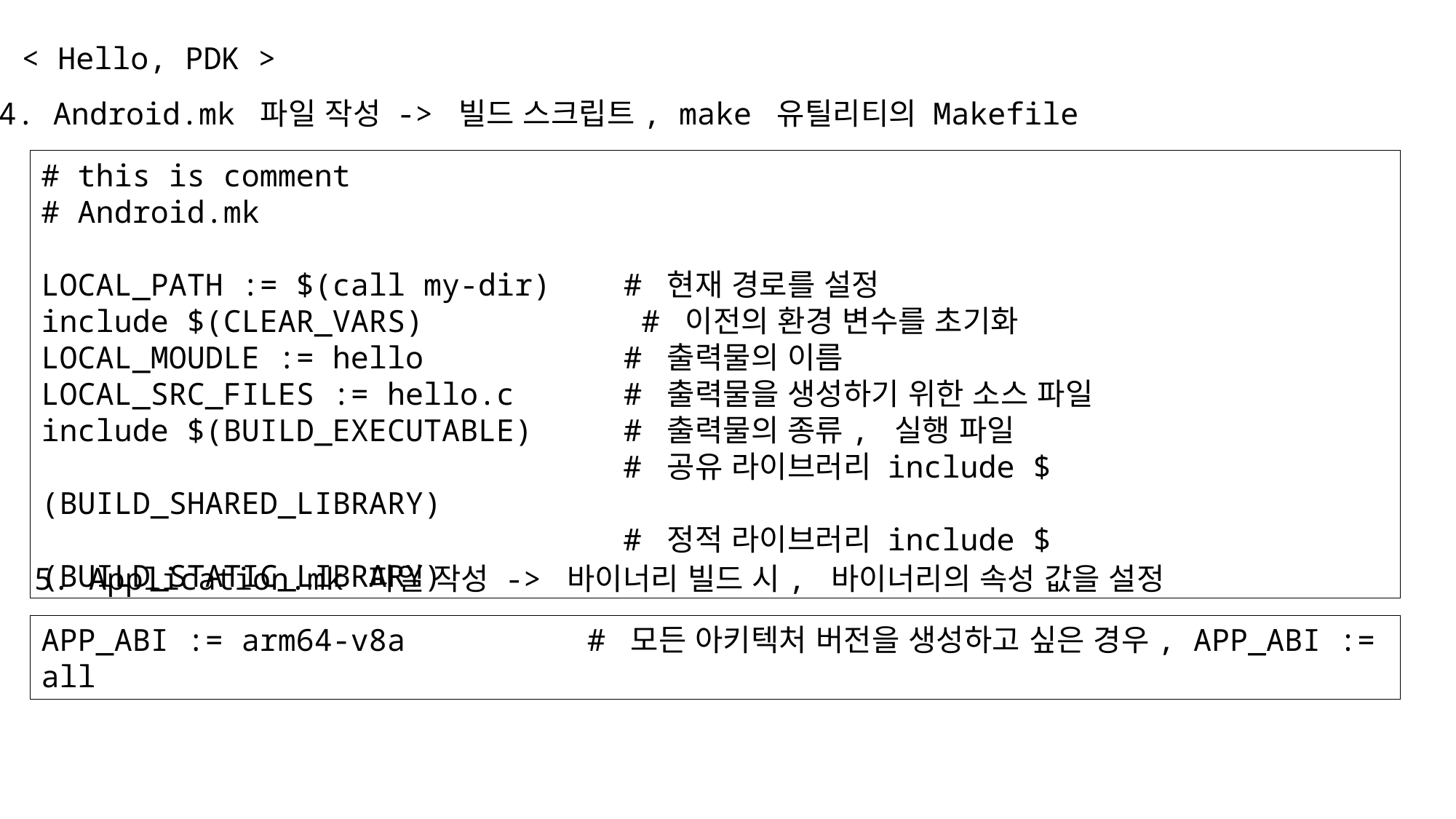

< Hello, PDK >
4. Android.mk 파일 작성 -> 빌드 스크립트, make 유틸리티의 Makefile
# this is comment
# Android.mk

LOCAL_PATH := $(call my-dir)    # 현재 경로를 설정
include $(CLEAR_VARS)		   # 이전의 환경 변수를 초기화
LOCAL_MOUDLE := hello           # 출력물의 이름
LOCAL_SRC_FILES := hello.c      # 출력물을 생성하기 위한 소스 파일
include $(BUILD_EXECUTABLE)     # 출력물의 종류, 실행 파일
                                # 공유 라이브러리 include $(BUILD_SHARED_LIBRARY)
                                # 정적 라이브러리 include $(BUILD_STATIC_LIBRARY)
5. Application.mk 파일 작성 -> 바이너리 빌드 시, 바이너리의 속성 값을 설정
APP_ABI := arm64-v8a          # 모든 아키텍처 버전을 생성하고 싶은 경우, APP_ABI := all